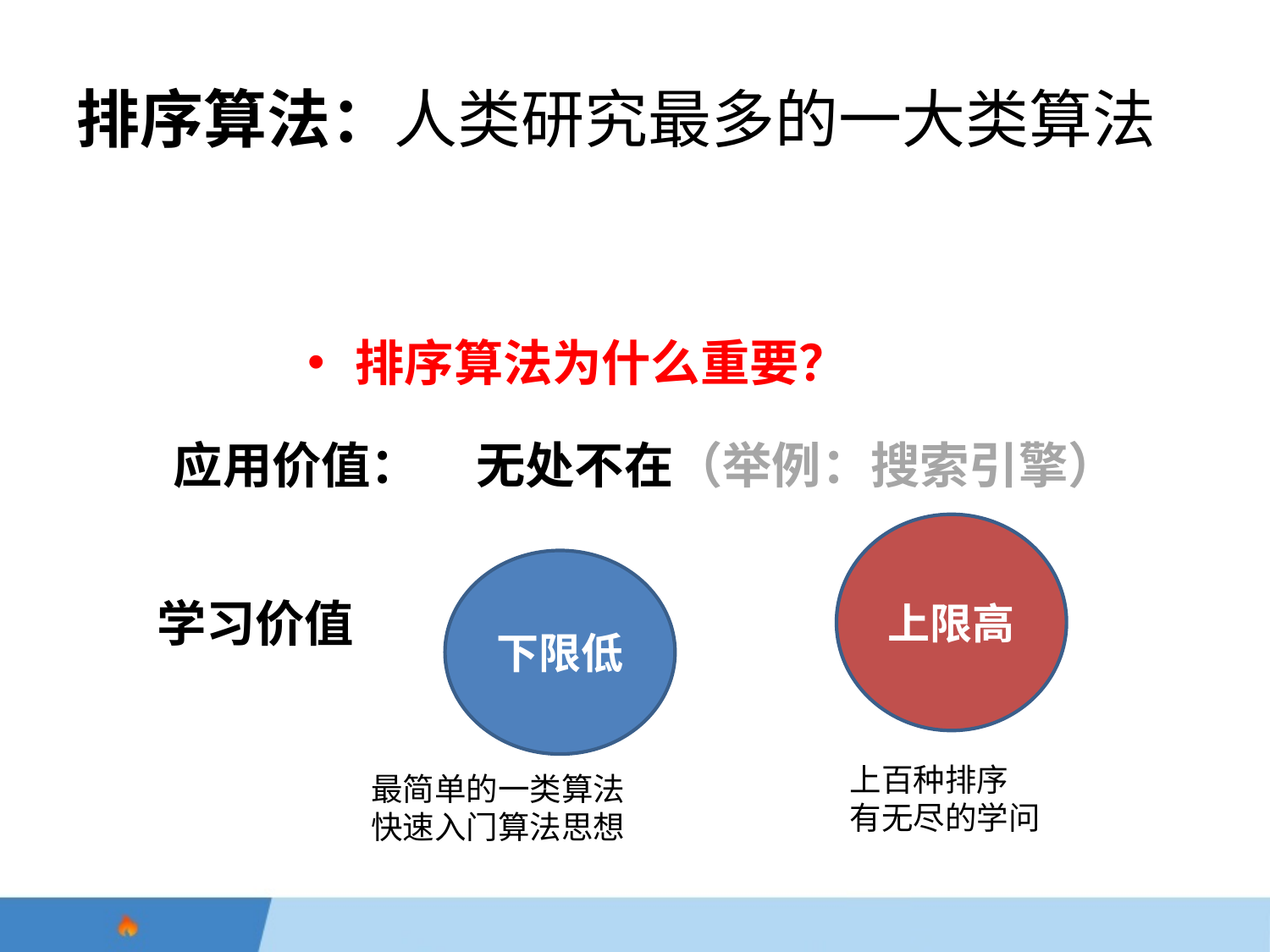

# 排序算法：人类研究最多的一大类算法
排序算法为什么重要？
应用价值：     无处不在（举例：搜索引擎）
上限高
下限低
学习价值
上百种排序
有无尽的学问
最简单的一类算法
快速入门算法思想